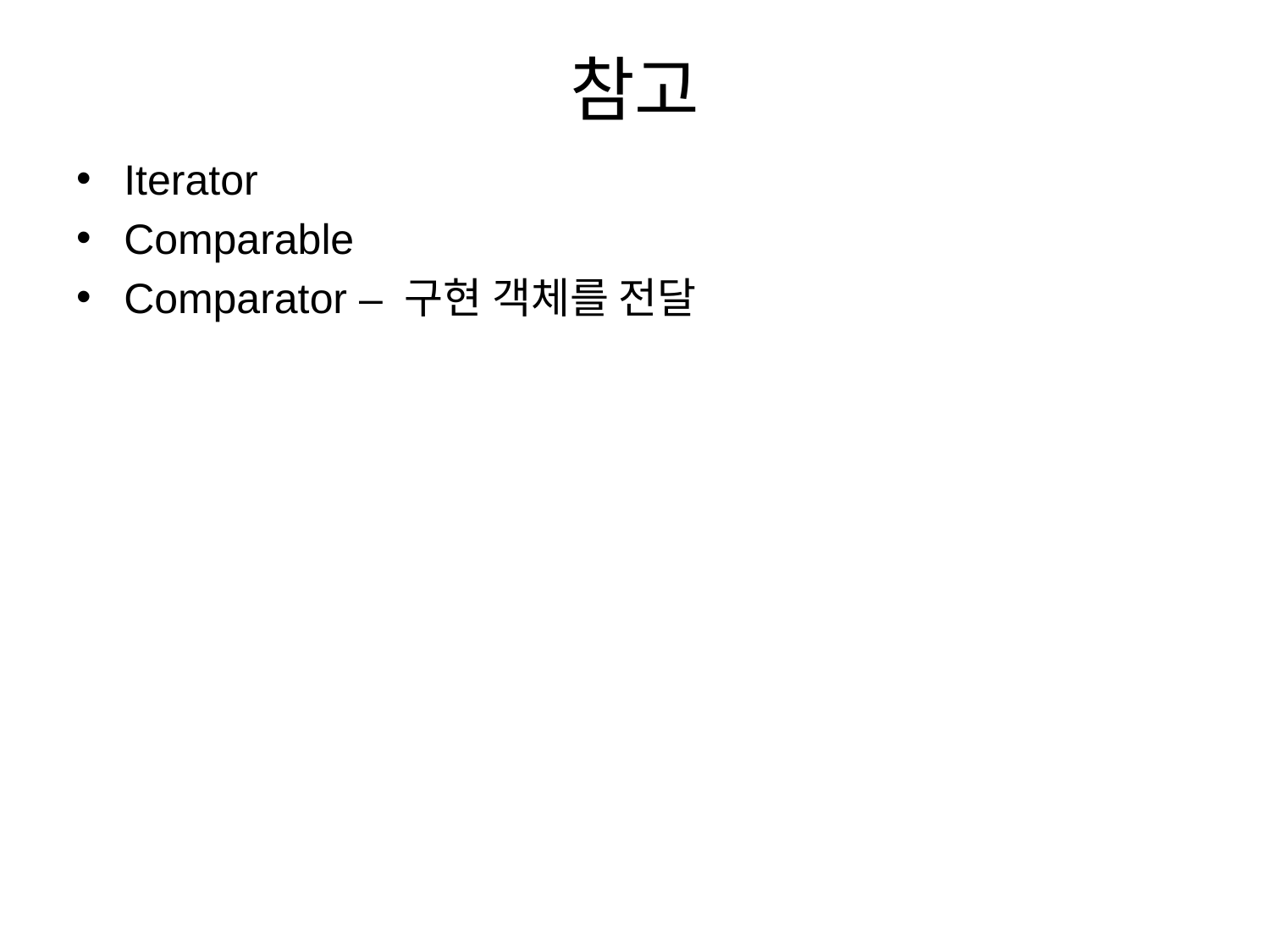

# 참고
Iterator
Comparable
Comparator – 구현 객체를 전달